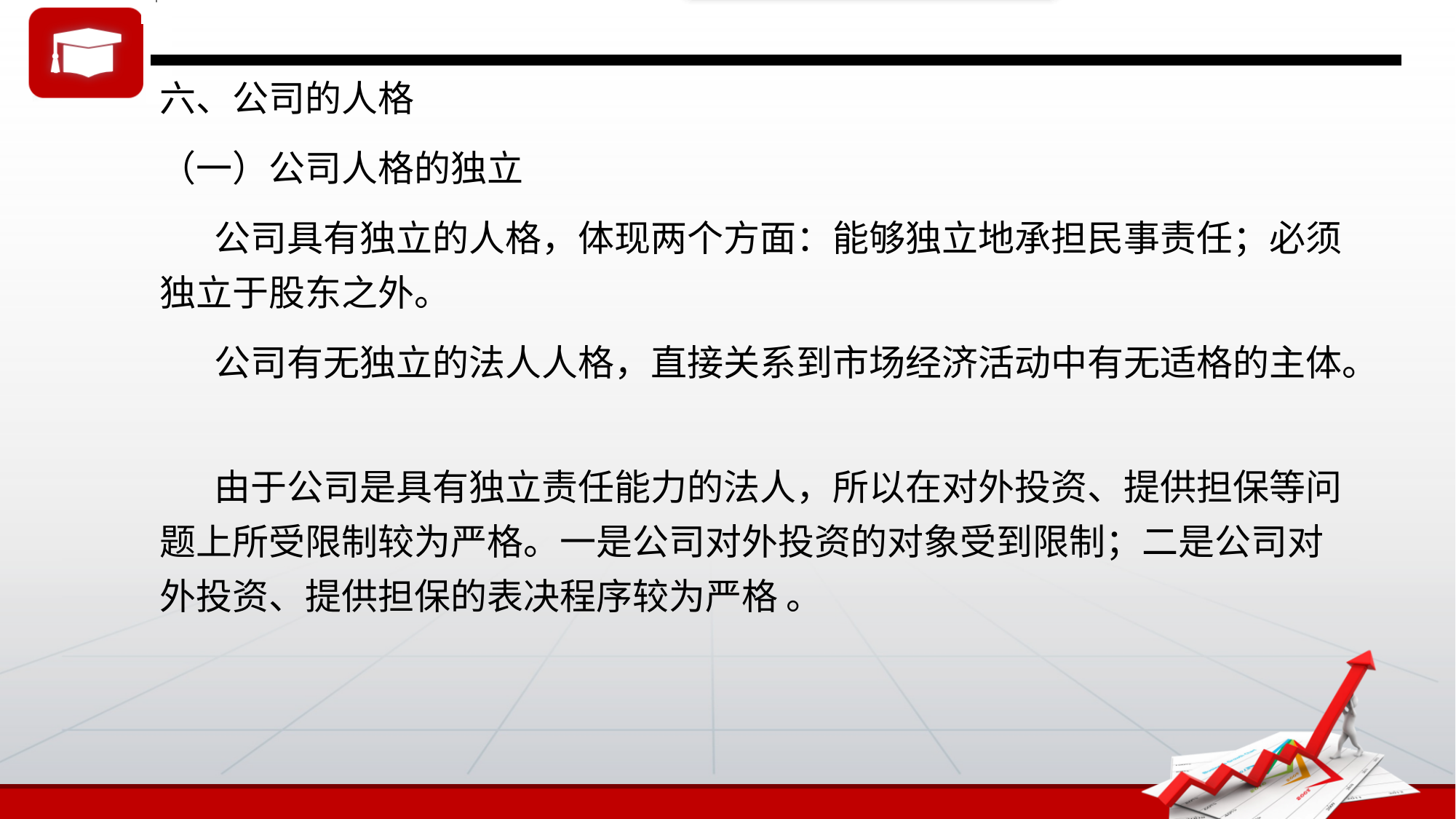

六、公司的人格
（一）公司人格的独立
公司具有独立的人格，体现两个方面：能够独立地承担民事责任；必须独立于股东之外。
公司有无独立的法人人格，直接关系到市场经济活动中有无适格的主体。
由于公司是具有独立责任能力的法人，所以在对外投资、提供担保等问题上所受限制较为严格。一是公司对外投资的对象受到限制；二是公司对外投资、提供担保的表决程序较为严格 。